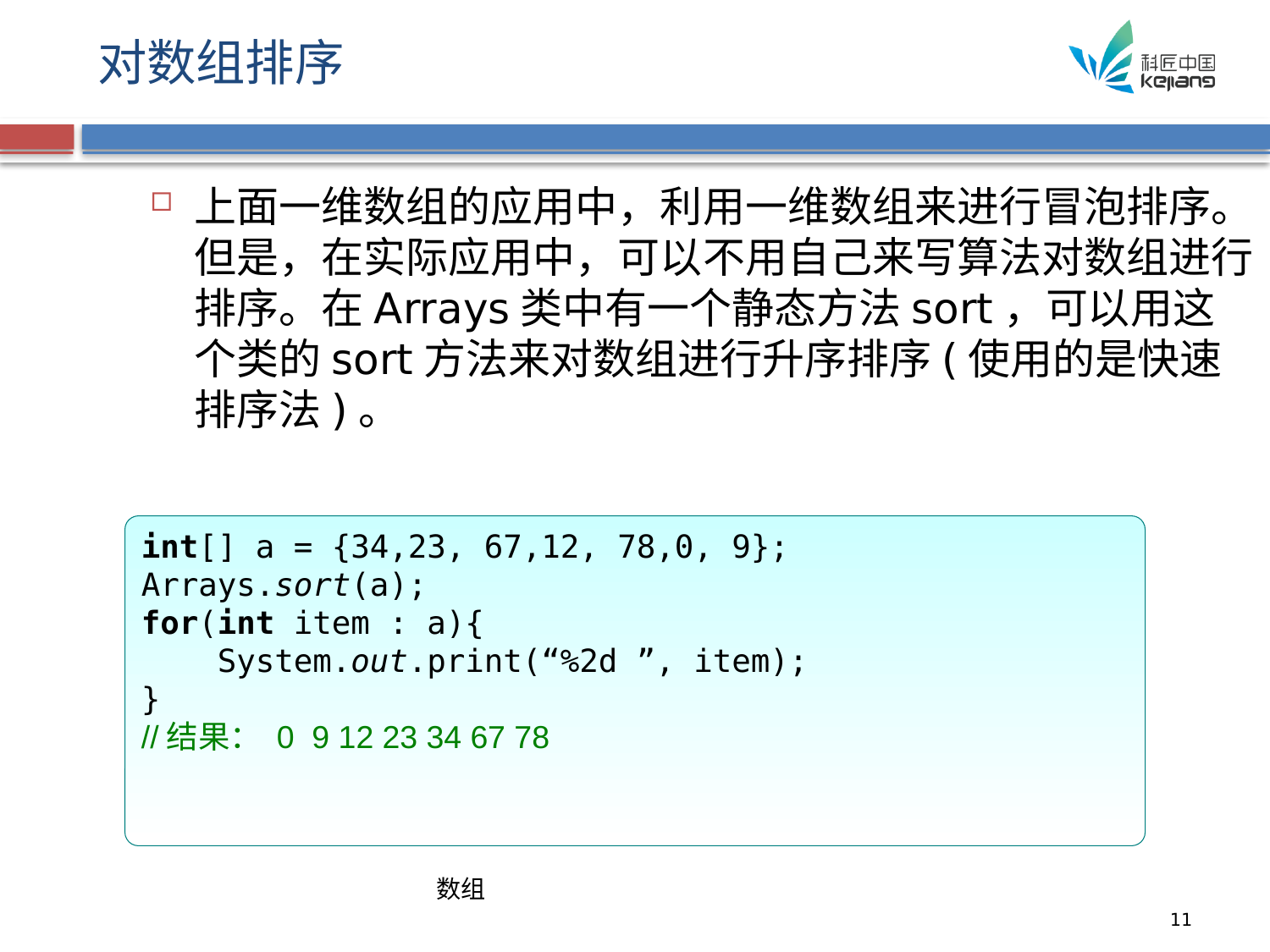

# 对数组排序
上面一维数组的应用中，利用一维数组来进行冒泡排序。但是，在实际应用中，可以不用自己来写算法对数组进行排序。在Arrays类中有一个静态方法sort，可以用这个类的sort方法来对数组进行升序排序(使用的是快速排序法)。
int[] a = {34,23, 67,12, 78,0, 9};
Arrays.sort(a);
for(int item : a){
    System.out.print(“%2d ”, item);
}
//结果： 0  9 12 23 34 67 78
数组
11